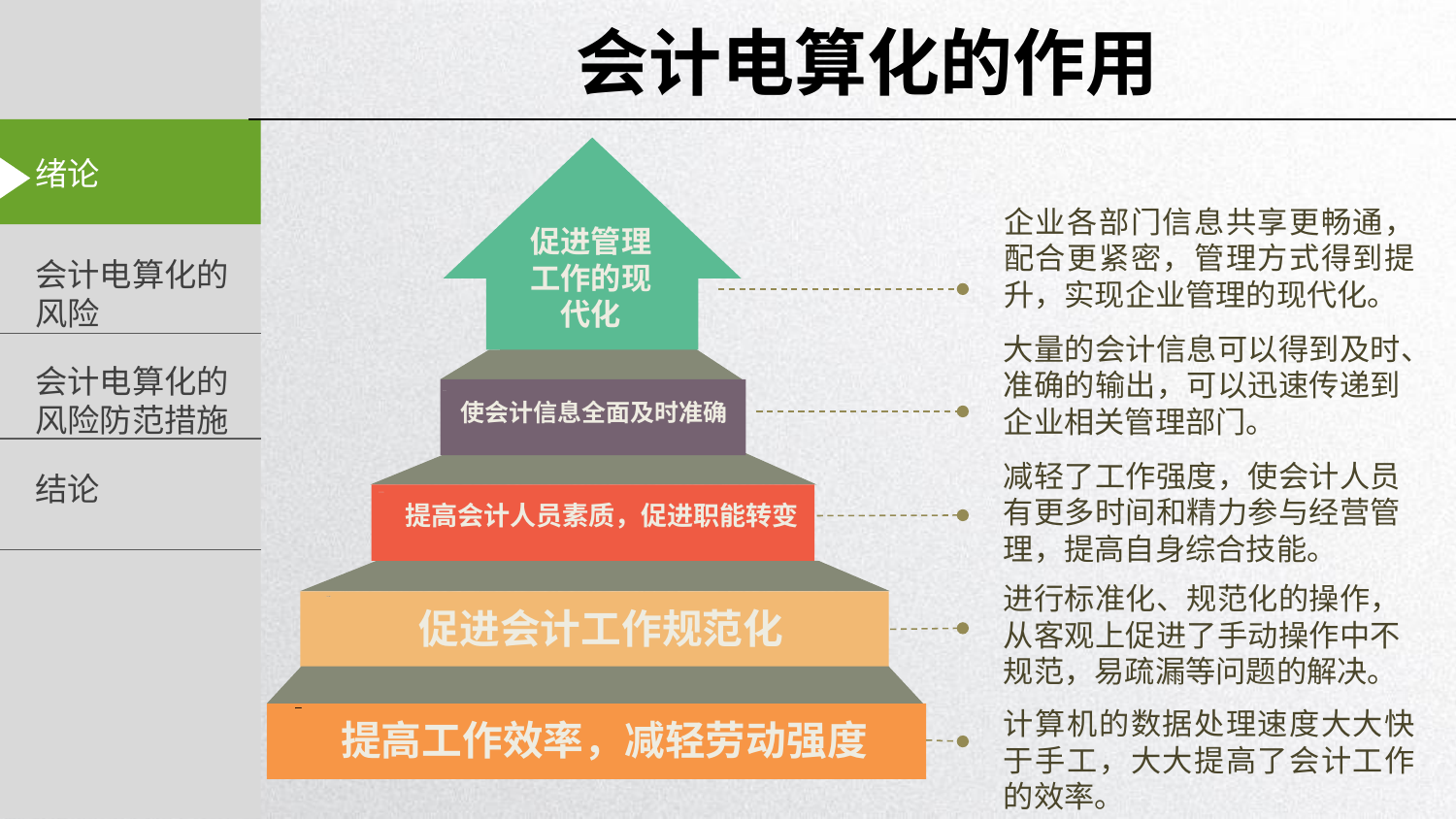

会计电算化的作用

促进管理工作的现代化
企业各部门信息共享更畅通，配合更紧密，管理方式得到提升，实现企业管理的现代化。
大量的会计信息可以得到及时、准确的输出，可以迅速传递到企业相关管理部门。

使会计信息全面及时准确
减轻了工作强度，使会计人员有更多时间和精力参与经营管理，提高自身综合技能。

提高会计人员素质，促进职能转变

进行标准化、规范化的操作，从客观上促进了手动操作中不规范，易疏漏等问题的解决。

促进会计工作规范化

计算机的数据处理速度大大快于手工，大大提高了会计工作的效率。

提高工作效率，减轻劳动强度